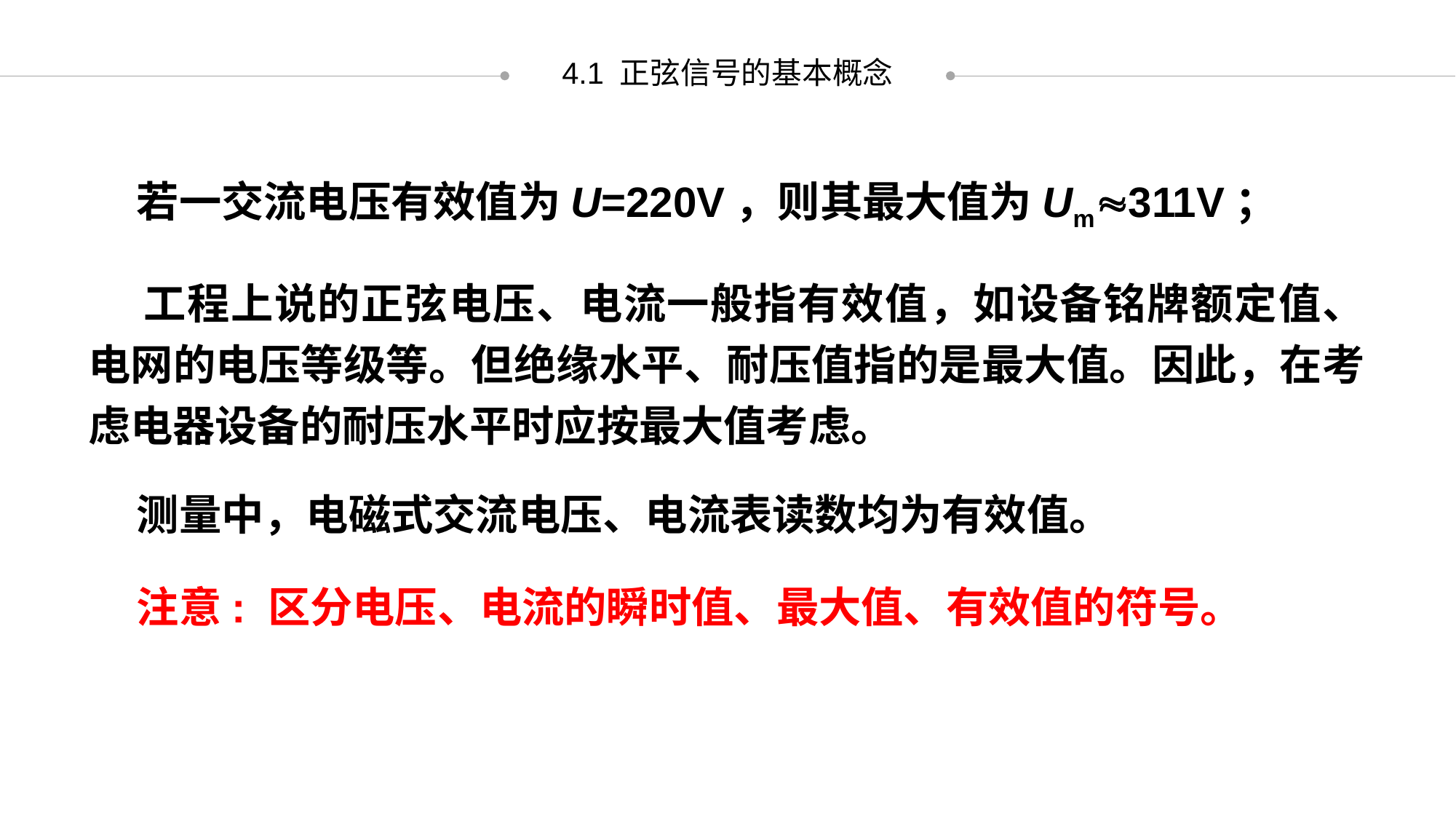

4.1 正弦信号的基本概念
    若一交流电压有效值为U=220V，则其最大值为Um≈311V；
    工程上说的正弦电压、电流一般指有效值，如设备铭牌额定值、电网的电压等级等。但绝缘水平、耐压值指的是最大值。因此，在考虑电器设备的耐压水平时应按最大值考虑。
    测量中，电磁式交流电压、电流表读数均为有效值。
    注意: 区分电压、电流的瞬时值、最大值、有效值的符号。